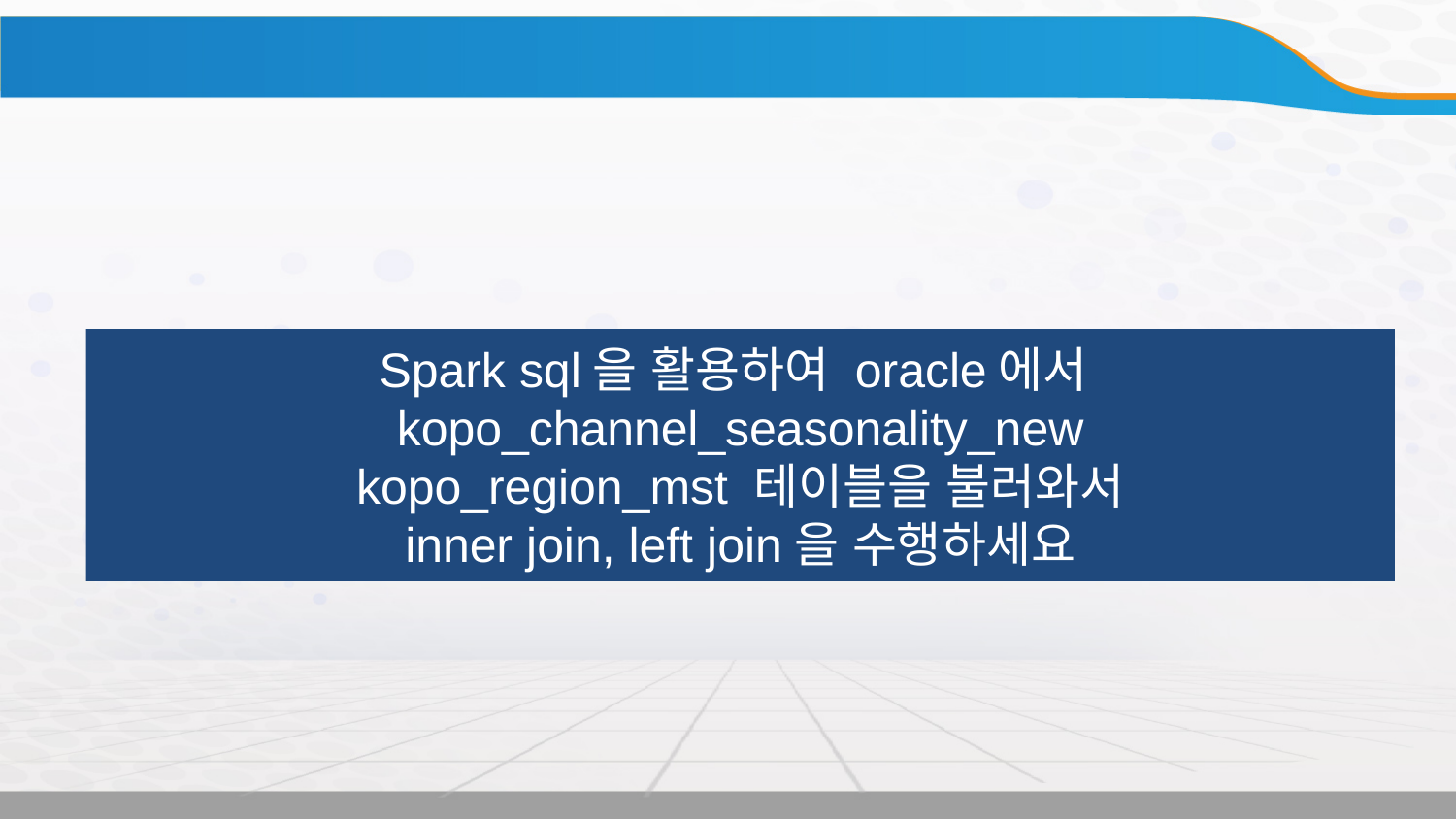

Spark sql을 활용하여 oracle에서
kopo_channel_seasonality_new
kopo_region_mst 테이블을 불러와서
inner join, left join을 수행하세요